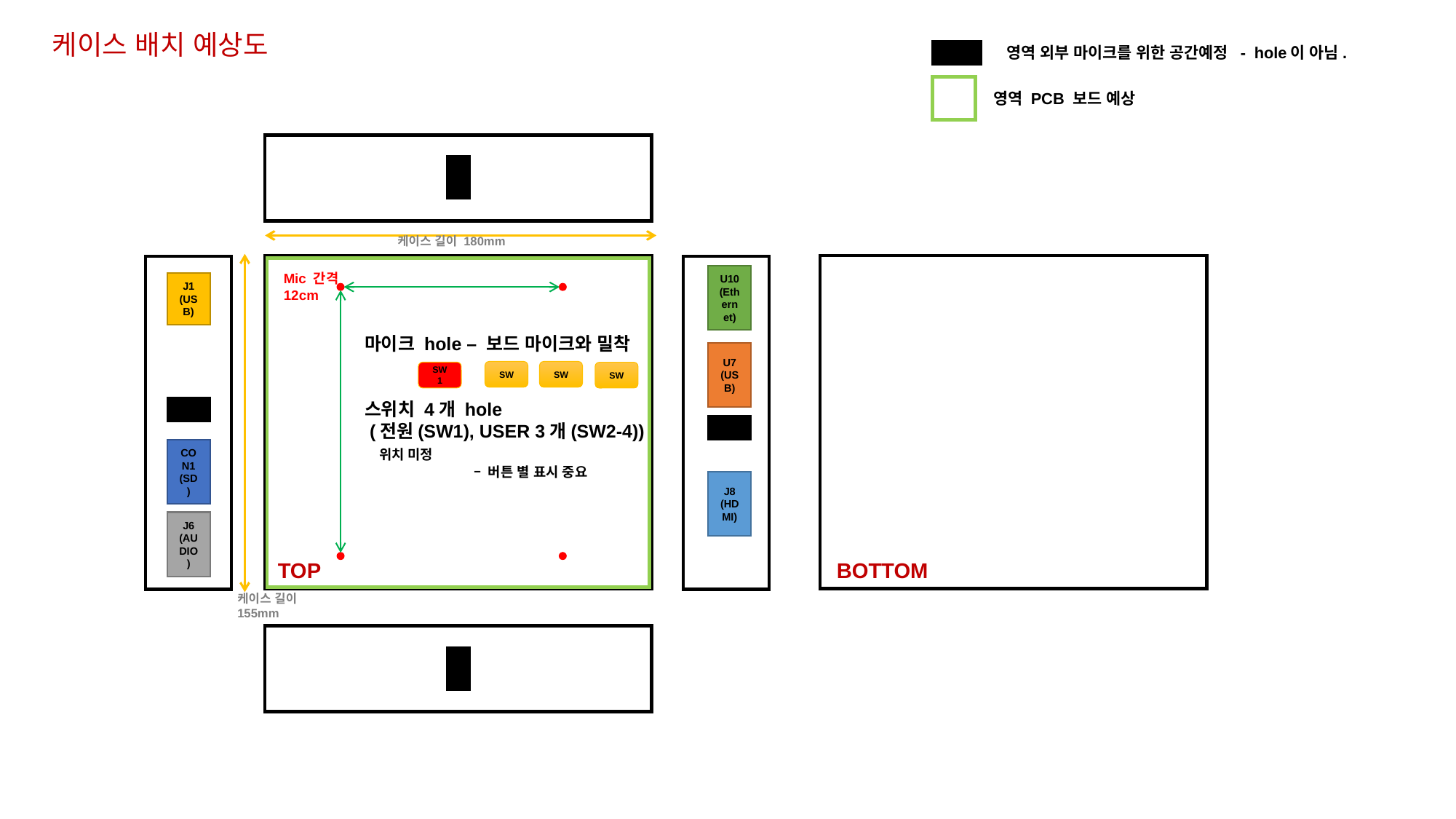

케이스 배치 예상도
영역 외부 마이크를 위한 공간예정  -  hole이 아님.

영역 PCB 보드 예상

케이스 길이 180mm

Mic 간격
12cm
U10
(Ethernet)
J1
(USB)

마이크 hole – 보드 마이크와 밀착

스위치 4개 hole
 (전원(SW1), USER 3개(SW2-4))
  위치 미정
	– 버튼 별 표시 중요
U7
(USB)
SW
SW
SW1
SW

CON1
(SD)
J8
(HDMI)
J6 (AUDIO)
TOP
BOTTOM
케이스 길이
155mm